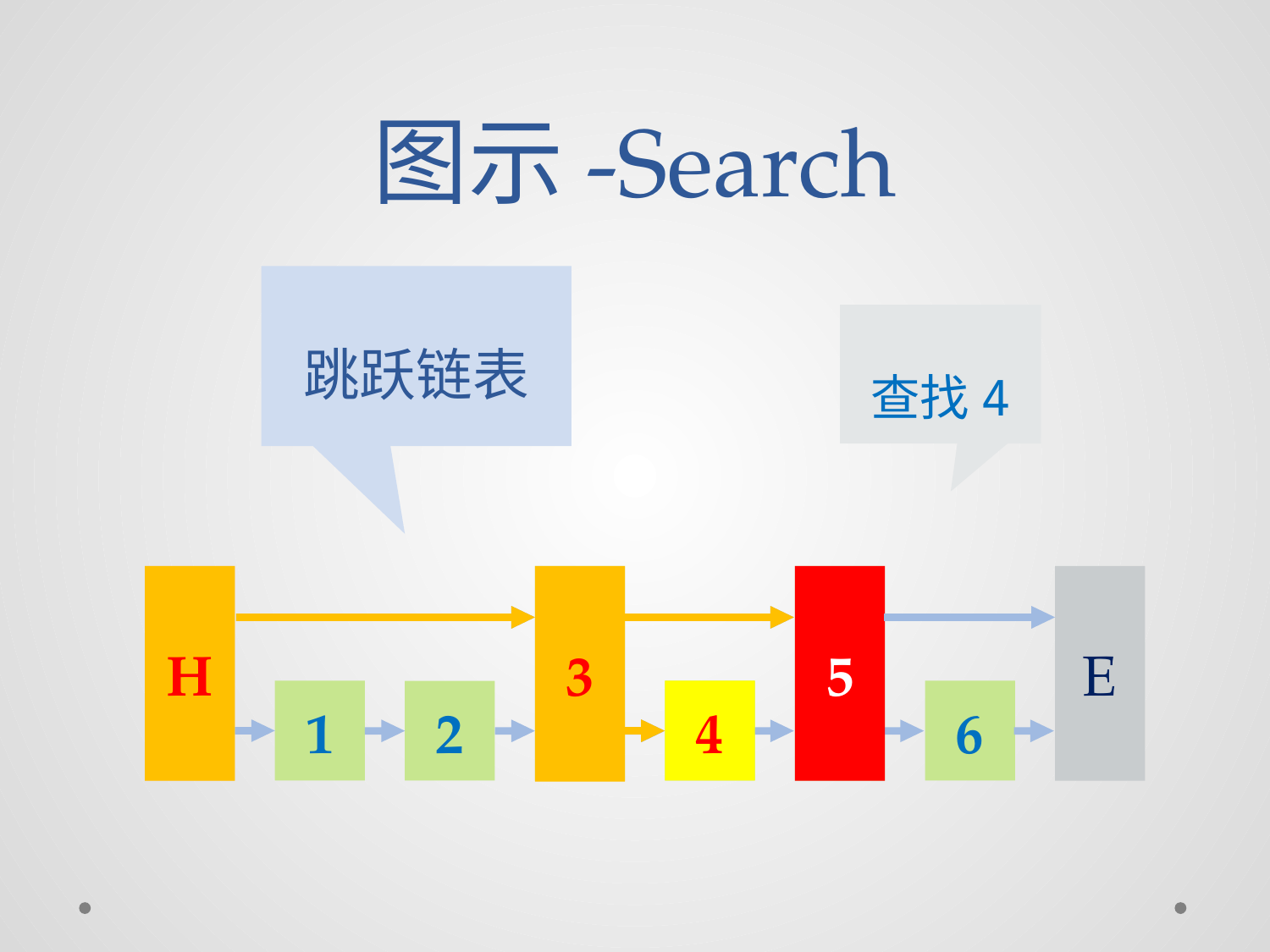

# 图示-Search
跳跃链表
查找4
H
H
3
3
5
5
E

4
1
4
6
2